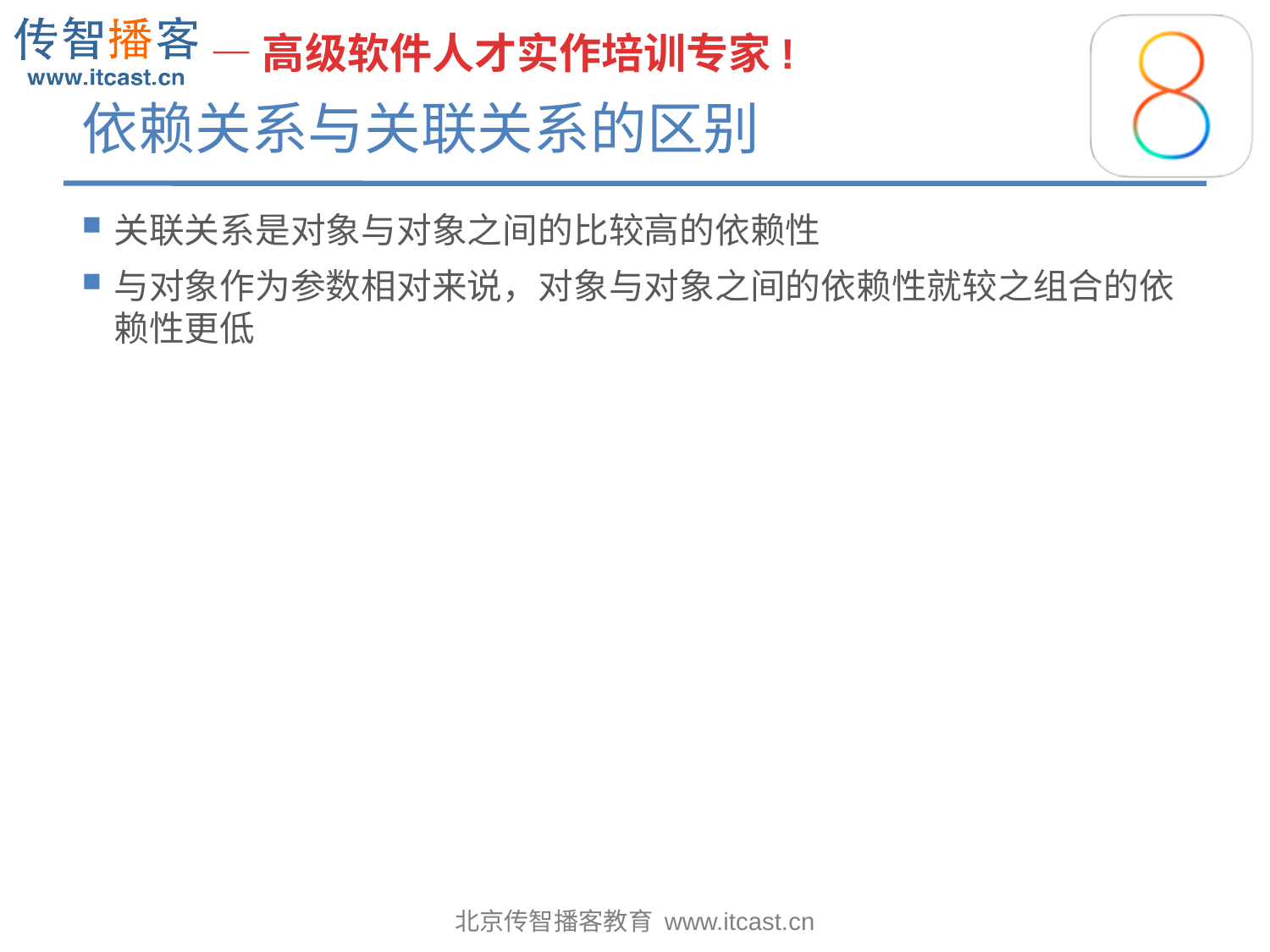

# 依赖关系与关联关系的区别
关联关系是对象与对象之间的比较高的依赖性
与对象作为参数相对来说，对象与对象之间的依赖性就较之组合的依赖性更低